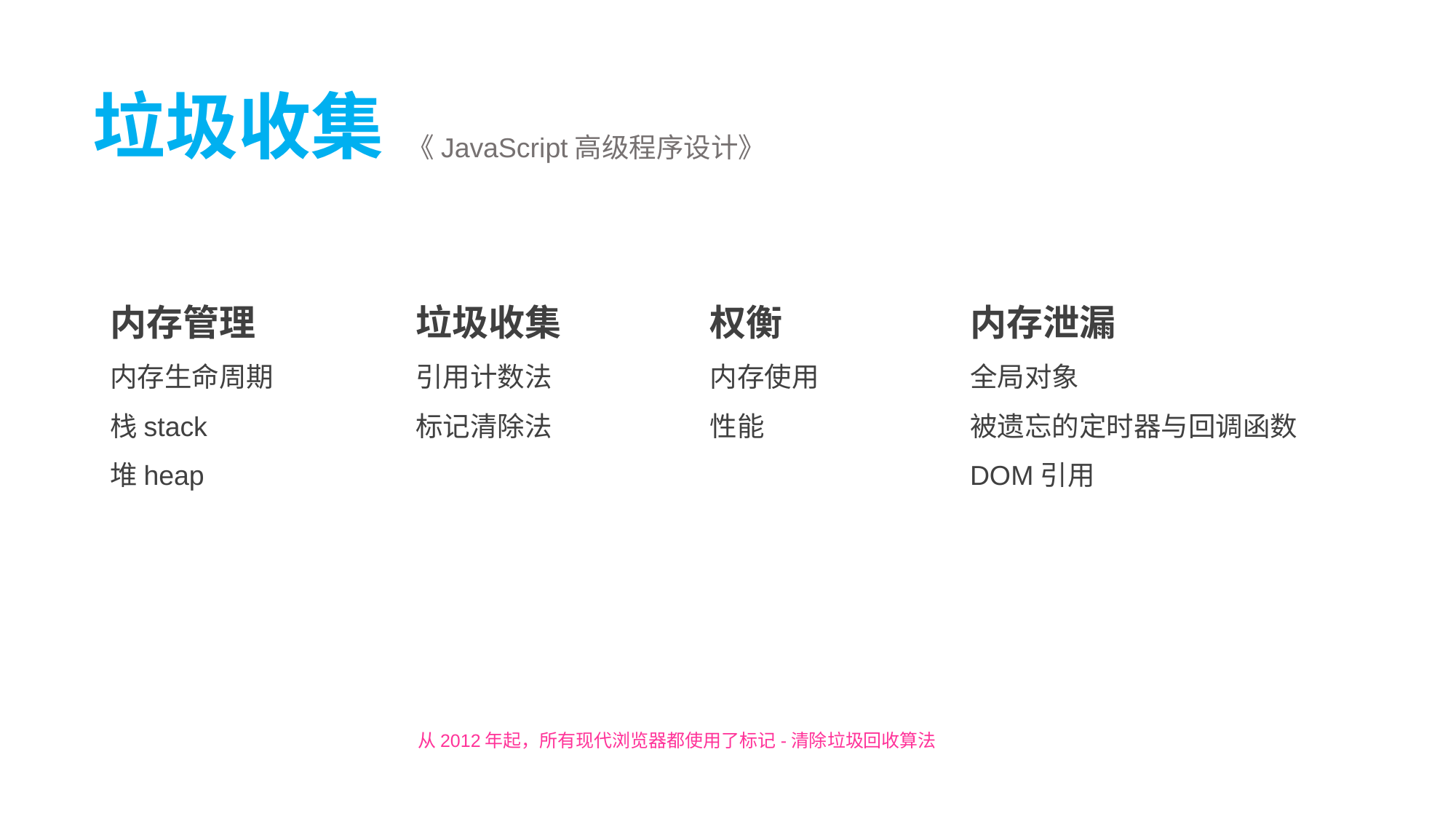

垃圾收集
《JavaScript高级程序设计》
内存管理
内存生命周期
栈stack
堆heap
垃圾收集
引用计数法
标记清除法
权衡
内存使用
性能
内存泄漏
全局对象
被遗忘的定时器与回调函数
DOM引用
从2012年起，所有现代浏览器都使用了标记-清除垃圾回收算法